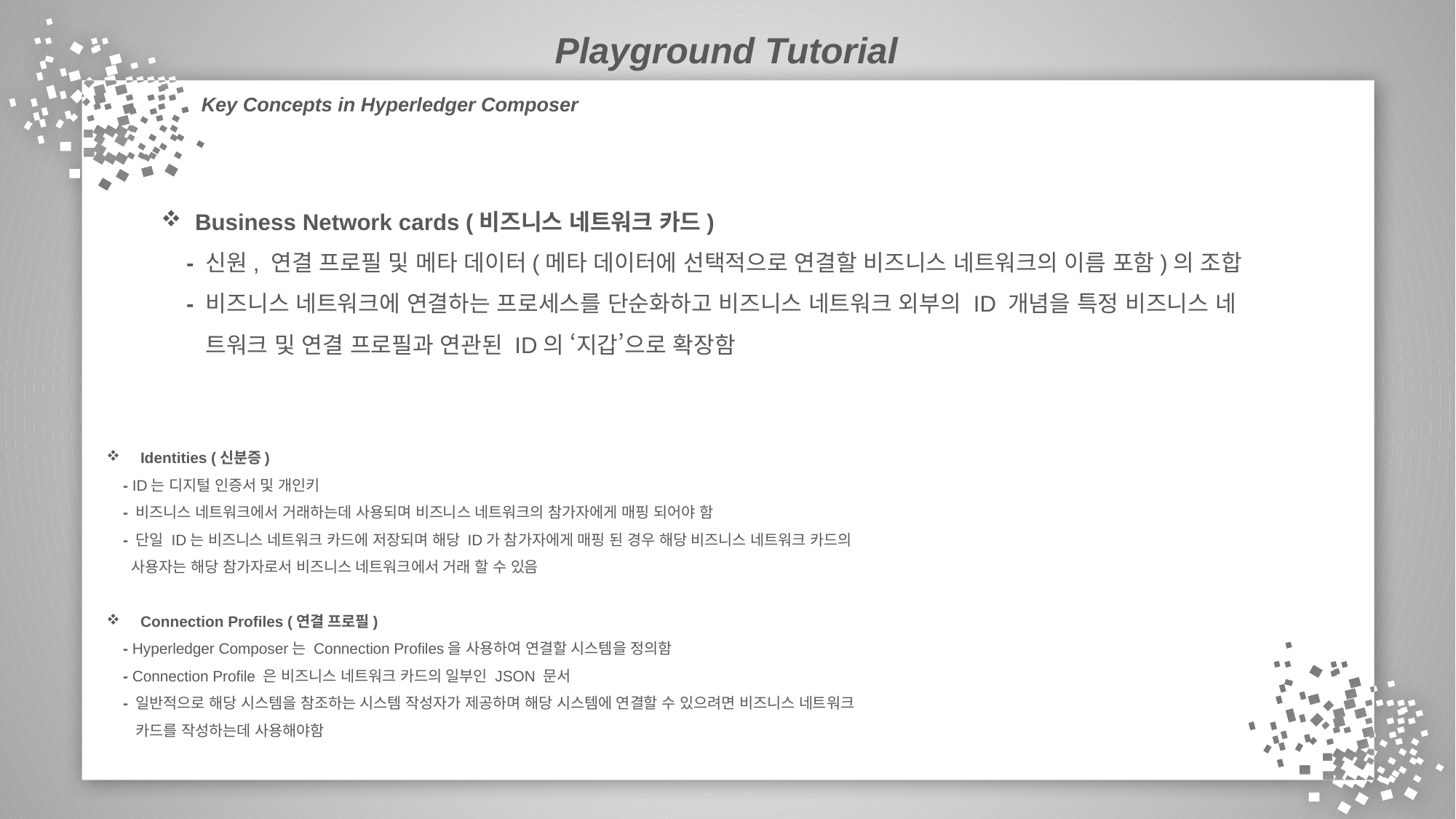

Playground Tutorial

Key Concepts in Hyperledger Composer
Business Network cards (비즈니스 네트워크 카드)
    - 신원, 연결 프로필 및 메타 데이터(메타 데이터에 선택적으로 연결할 비즈니스 네트워크의 이름 포함)의 조합
    - 비즈니스 네트워크에 연결하는 프로세스를 단순화하고 비즈니스 네트워크 외부의 ID 개념을 특정 비즈니스 네
       트워크 및 연결 프로필과 연관된 ID의 ‘지갑’으로 확장함

Identities (신분증)
    - ID는 디지털 인증서 및 개인키
    - 비즈니스 네트워크에서 거래하는데 사용되며 비즈니스 네트워크의 참가자에게 매핑 되어야 함
    - 단일 ID는 비즈니스 네트워크 카드에 저장되며 해당 ID가 참가자에게 매핑 된 경우 해당 비즈니스 네트워크 카드의
      사용자는 해당 참가자로서 비즈니스 네트워크에서 거래 할 수 있음

Connection Profiles (연결 프로필)
    - Hyperledger Composer는 Connection Profiles을 사용하여 연결할 시스템을 정의함
    - Connection Profile 은 비즈니스 네트워크 카드의 일부인 JSON 문서
    - 일반적으로 해당 시스템을 참조하는 시스템 작성자가 제공하며 해당 시스템에 연결할 수 있으려면 비즈니스 네트워크
       카드를 작성하는데 사용해야함